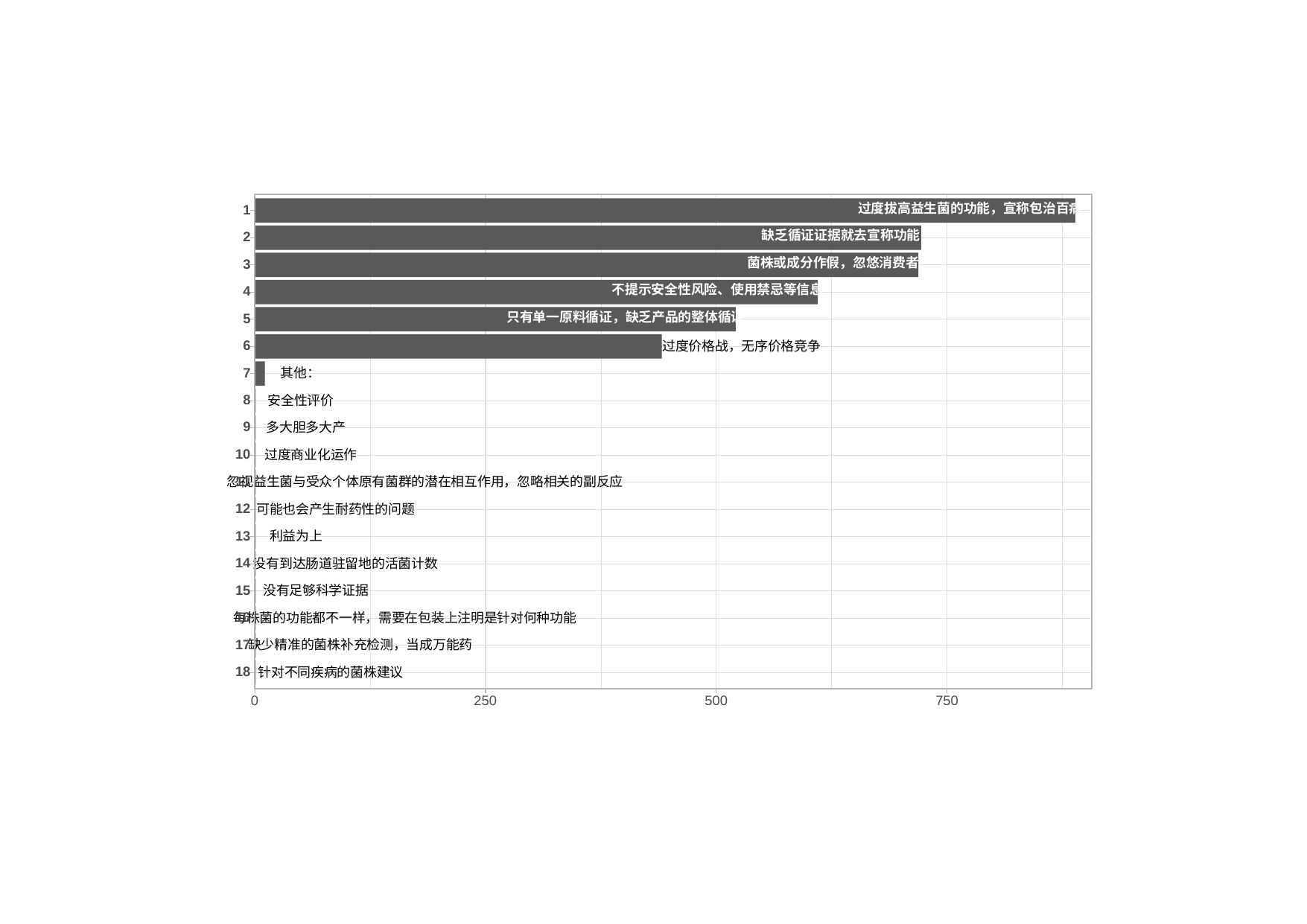

过度拔高益生菌的功能，宣称包治百病
1

缺乏循证证据就去宣称功能
2

菌株或成分作假，忽悠消费者
3

不提示安全性风险、使用禁忌等信息
4

只有单一原料循证，缺乏产品的整体循证
5

6
过度价格战，无序价格竞争

7
其他：

8
安全性评价

9
多大胆多大产

10
过度商业化运作

11
忽视益生菌与受众个体原有菌群的潜在相互作用，忽略相关的副反应

12
可能也会产生耐药性的问题

13
利益为上

14
没有到达肠道驻留地的活菌计数

15
没有足够科学证据

16
每株菌的功能都不一样，需要在包装上注明是针对何种功能

17
缺少精准的菌株补充检测，当成万能药

18
针对不同疾病的菌株建议

0
250
500
750